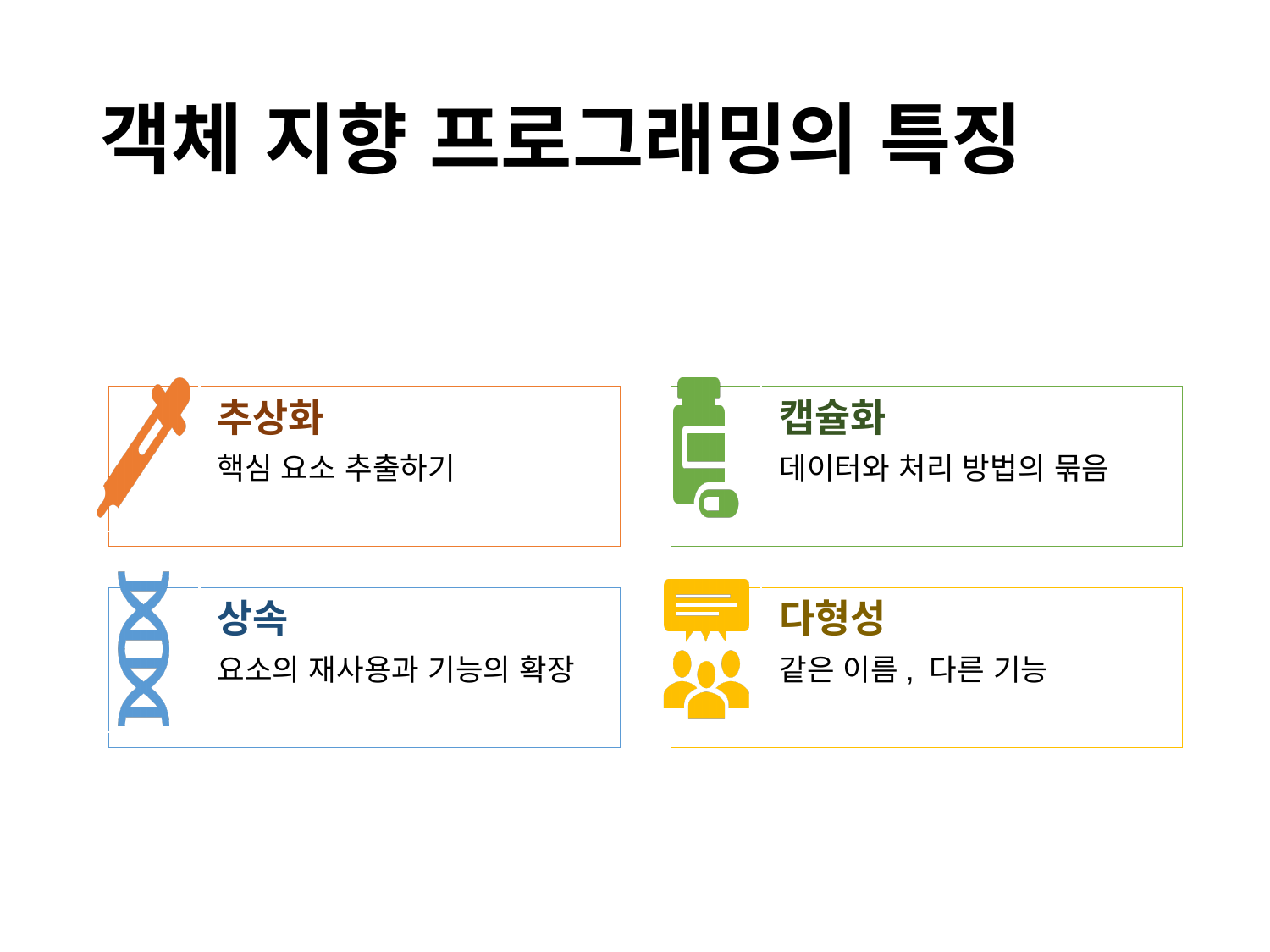

# 객체 지향 프로그래밍의 특징
추상화
핵심 요소 추출하기
캡슐화
데이터와 처리 방법의 묶음
상속
요소의 재사용과 기능의 확장
다형성
같은 이름, 다른 기능